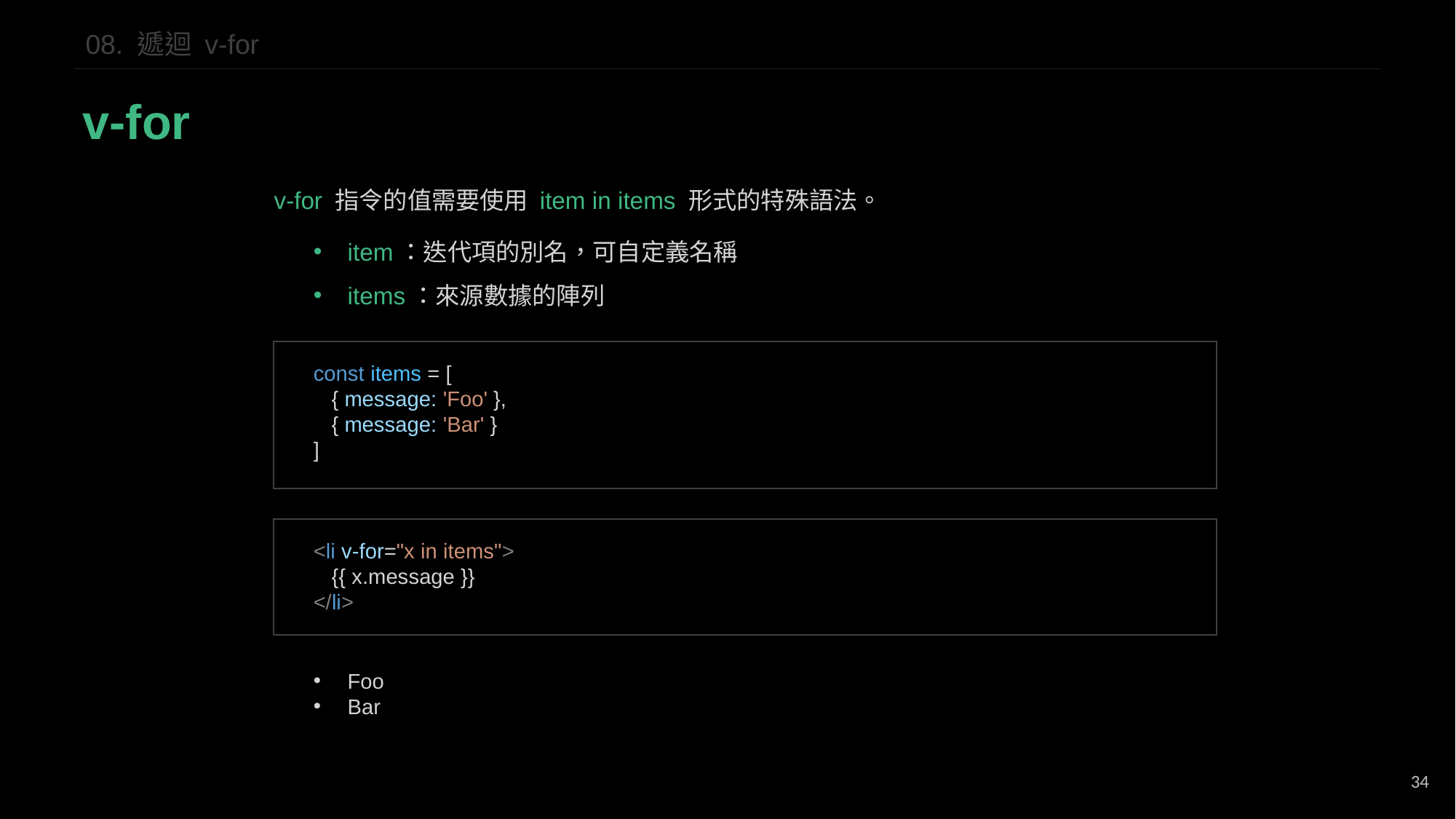

08. 遞迴 v-for
v-for
v-for 指令的值需要使用 item in items 形式的特殊語法。
item：迭代項的別名，可自定義名稱
items：來源數據的陣列

const items = [
   { message: 'Foo' },
   { message: 'Bar' }
]

<li v-for="x in items">
   {{ x.message }}
</li>
Foo
Bar
34